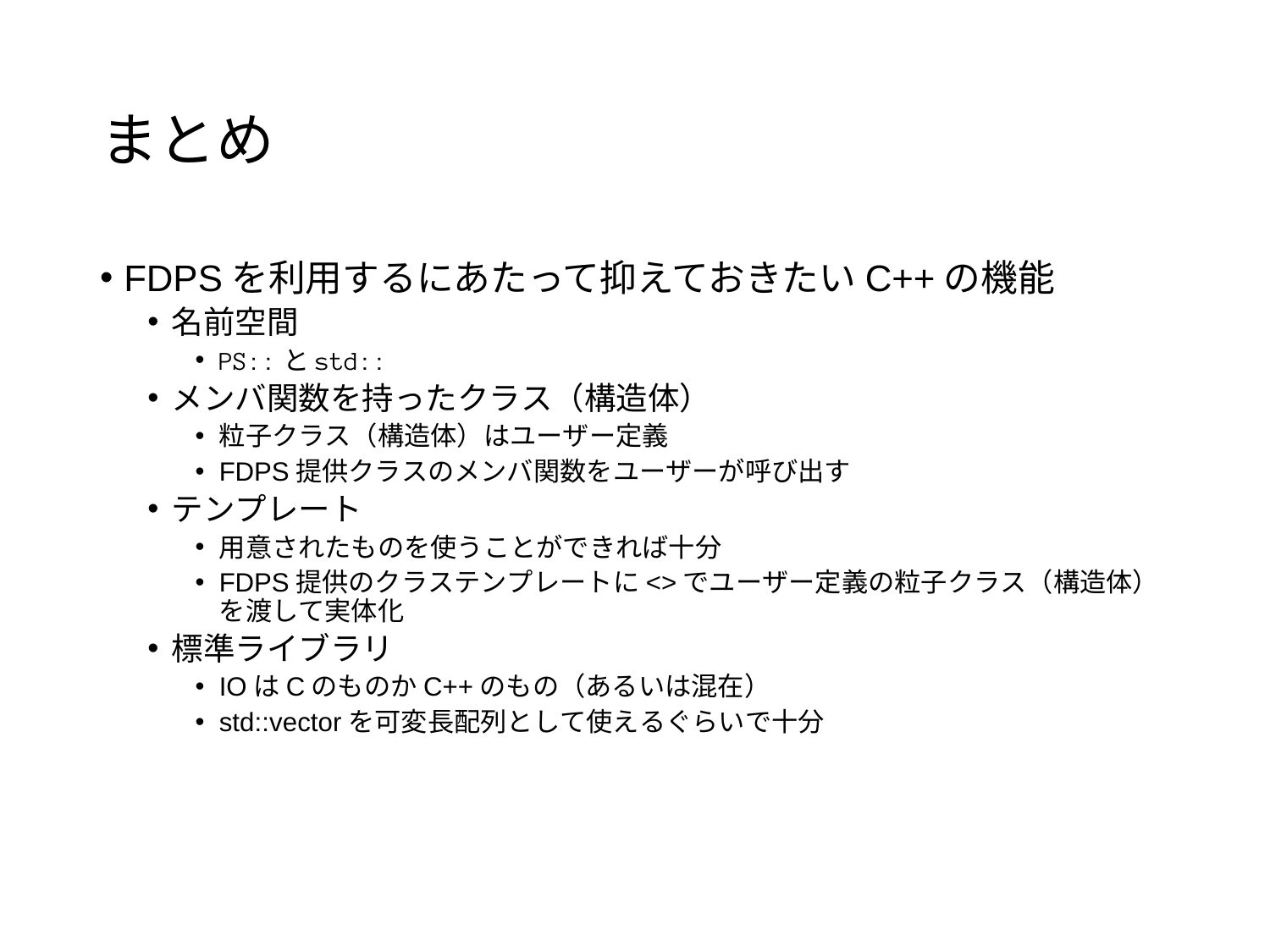

# まとめ
FDPSを利用するにあたって抑えておきたいC++の機能
名前空間
PS::とstd::
メンバ関数を持ったクラス（構造体）
粒子クラス（構造体）はユーザー定義
FDPS提供クラスのメンバ関数をユーザーが呼び出す
テンプレート
用意されたものを使うことができれば十分
FDPS提供のクラステンプレートに<>でユーザー定義の粒子クラス（構造体）を渡して実体化
標準ライブラリ
IOはCのものかC++のもの（あるいは混在）
std::vectorを可変長配列として使えるぐらいで十分